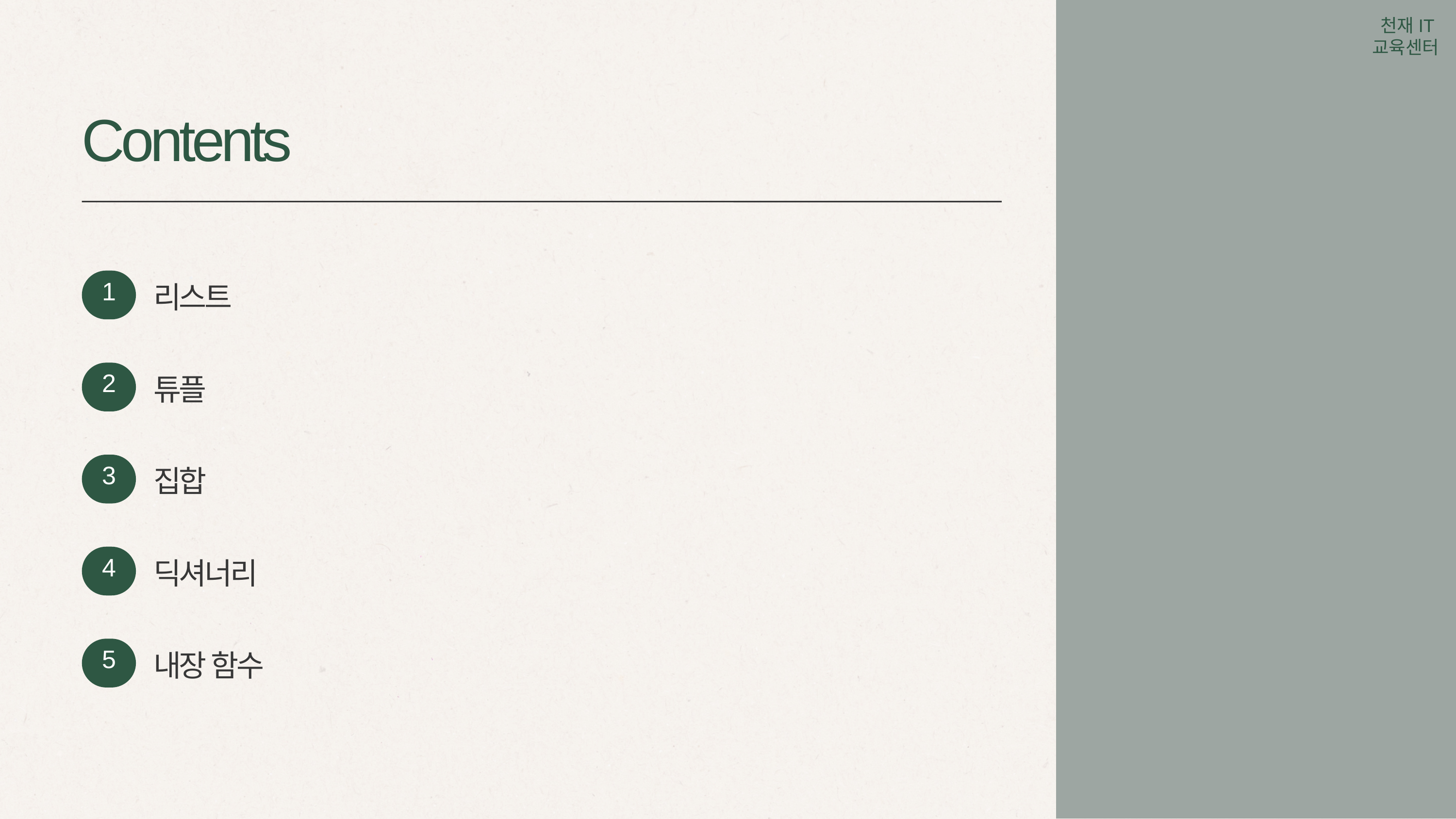

Contents

1
리스트

2
튜플

3
집합

4
딕셔너리

5
내장 함수